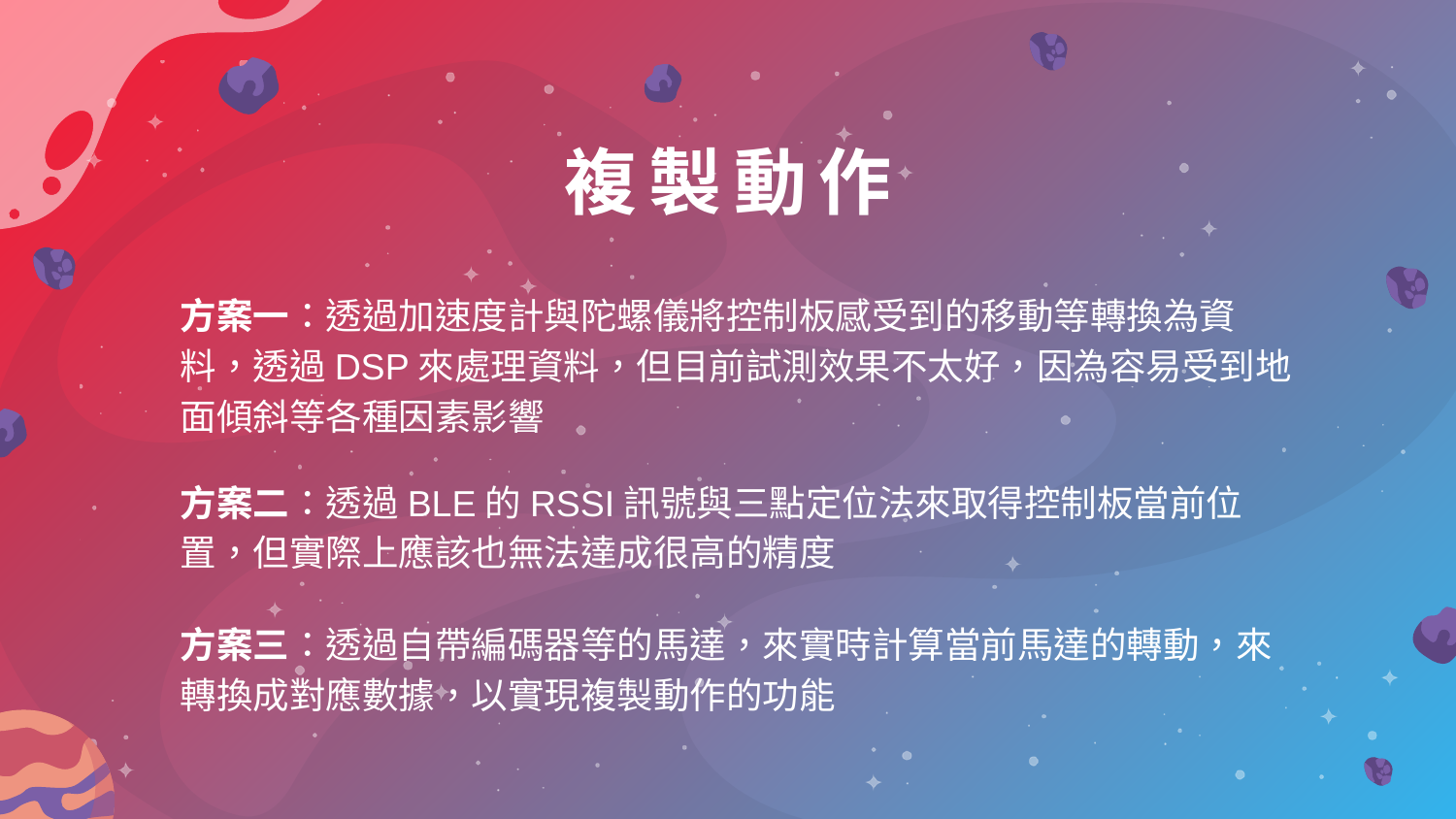

# 複製動作
方案一：透過加速度計與陀螺儀將控制板感受到的移動等轉換為資料，透過DSP來處理資料，但目前試測效果不太好，因為容易受到地面傾斜等各種因素影響
方案二：透過BLE的RSSI訊號與三點定位法來取得控制板當前位置，但實際上應該也無法達成很高的精度
方案三：透過自帶編碼器等的馬達，來實時計算當前馬達的轉動，來轉換成對應數據，以實現複製動作的功能